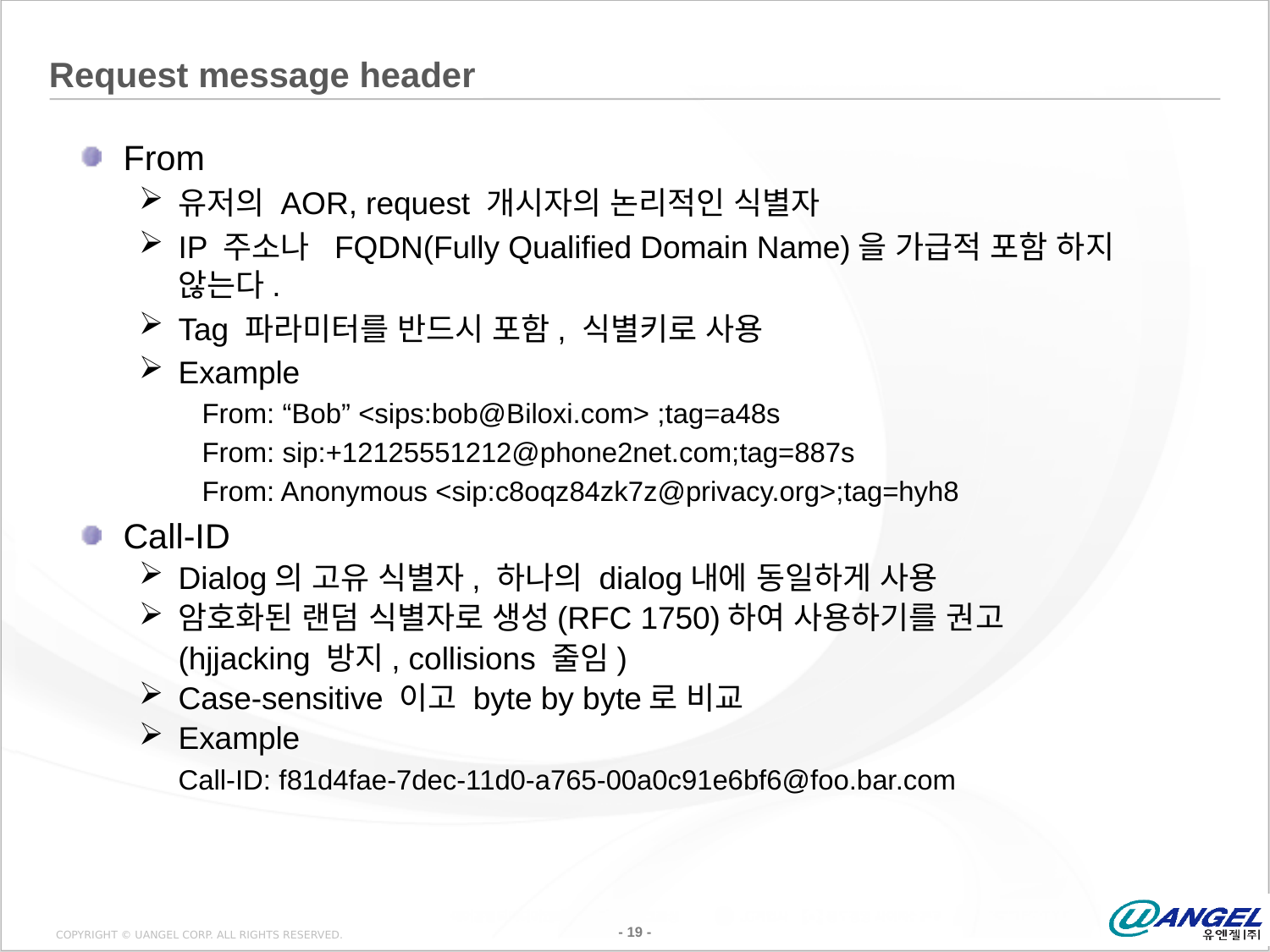

# Request message header
From
유저의 AOR, request 개시자의 논리적인 식별자
IP 주소나  FQDN(Fully Qualified Domain Name)을 가급적 포함 하지 않는다.
Tag 파라미터를 반드시 포함, 식별키로 사용
Example
From: “Bob” <sips:bob@Biloxi.com> ;tag=a48s
From: sip:+12125551212@phone2net.com;tag=887s
From: Anonymous <sip:c8oqz84zk7z@privacy.org>;tag=hyh8
Call-ID
Dialog의 고유 식별자, 하나의 dialog내에 동일하게 사용
암호화된 랜덤 식별자로 생성(RFC 1750)하여 사용하기를 권고
	(hjjacking 방지, collisions 줄임)
Case-sensitive 이고 byte by byte로 비교
Example
		Call-ID: f81d4fae-7dec-11d0-a765-00a0c91e6bf6@foo.bar.com